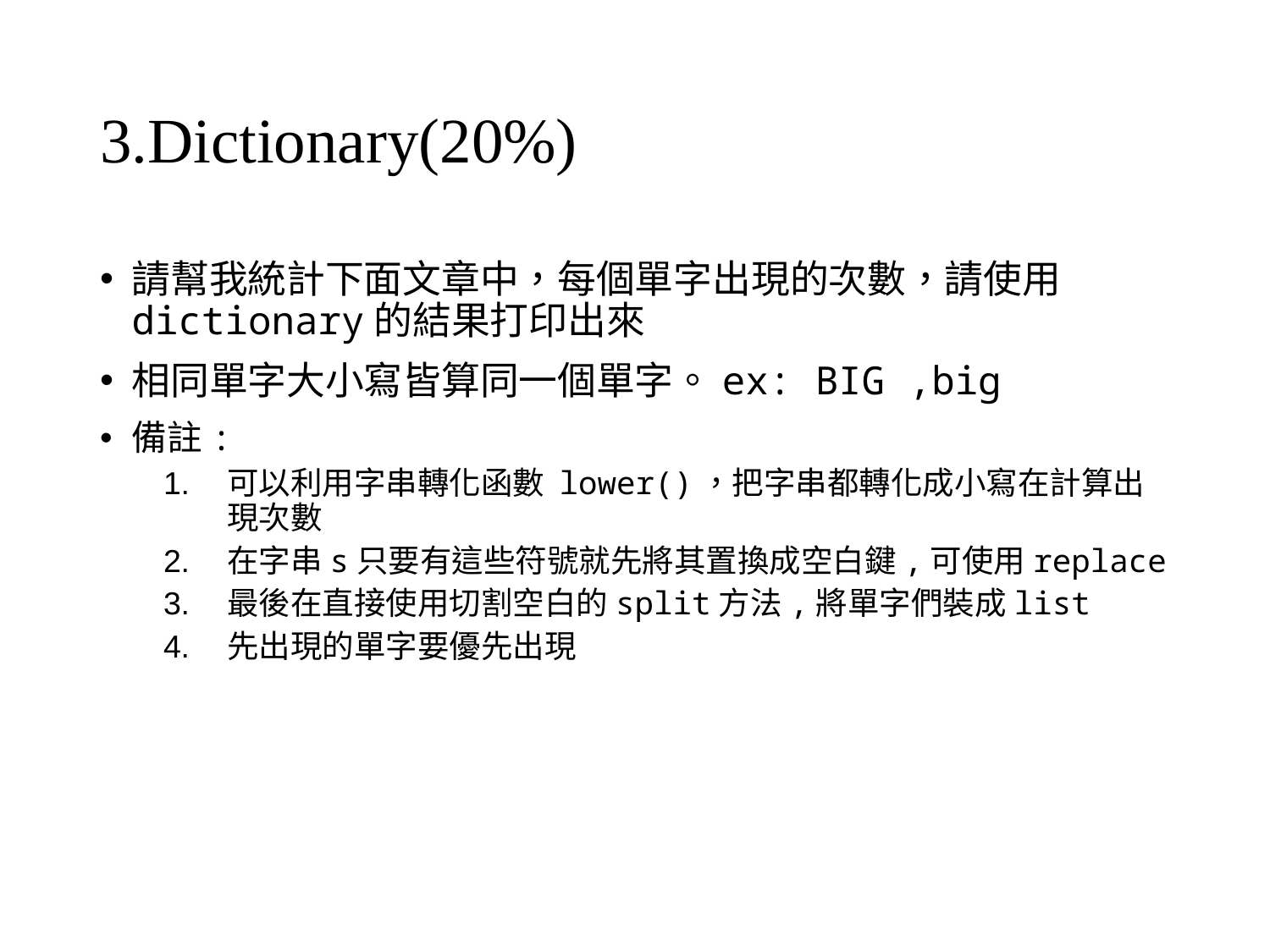

# 3.Dictionary(20%)
請幫我統計下面文章中，每個單字出現的次數，請使用dictionary的結果打印出來
相同單字大小寫皆算同一個單字。ex: BIG ,big
備註:
可以利用字串轉化函數 lower()，把字串都轉化成小寫在計算出現次數
在字串s只要有這些符號就先將其置換成空白鍵,可使用replace
最後在直接使用切割空白的split方法,將單字們裝成list
先出現的單字要優先出現